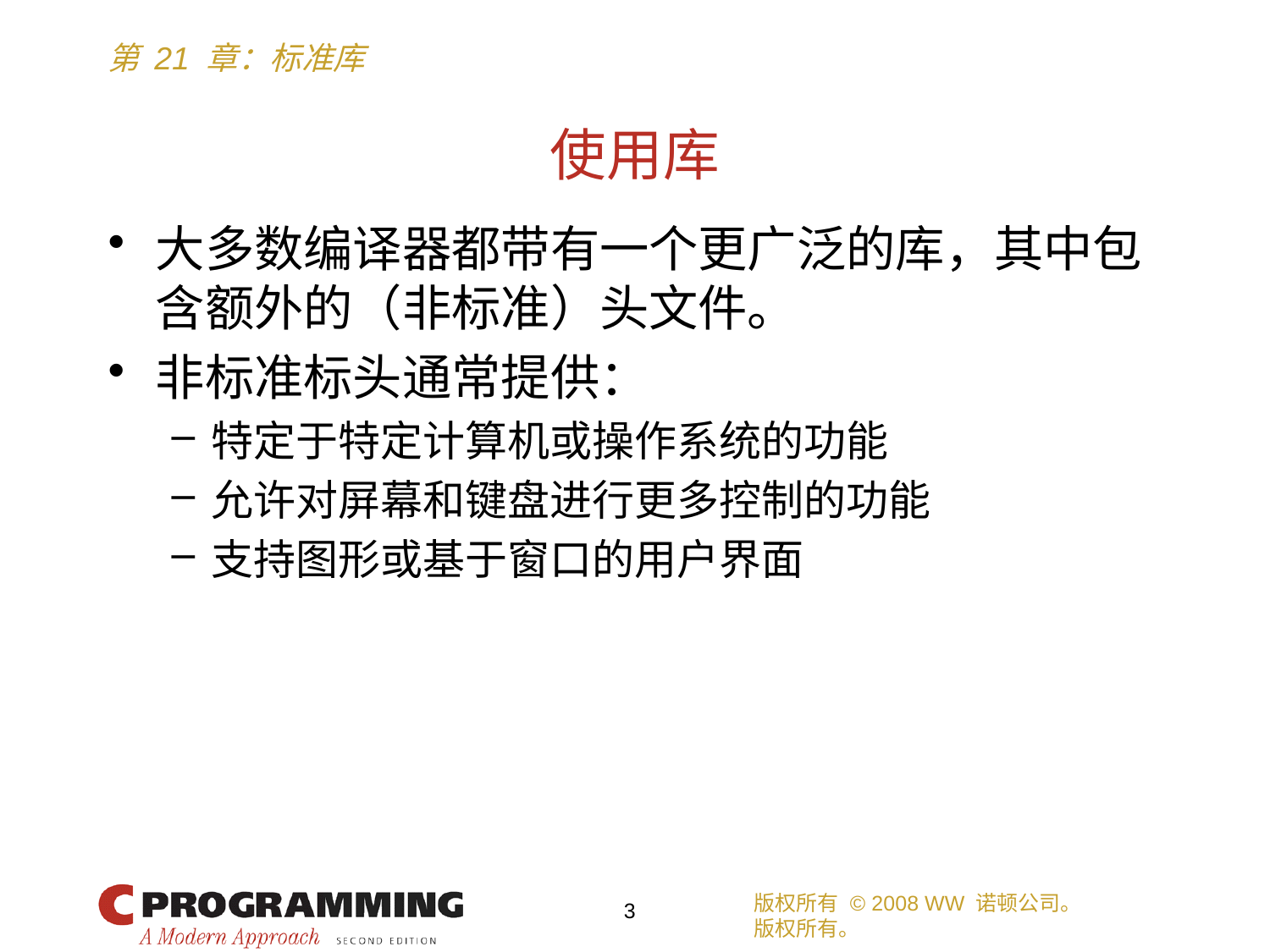

# 使用库
大多数编译器都带有一个更广泛的库，其中包含额外的（非标准）头文件。
非标准标头通常提供：
特定于特定计算机或操作系统的功能
允许对屏幕和键盘进行更多控制的功能
支持图形或基于窗口的用户界面

版权所有 © 2008 WW 诺顿公司。
版权所有。
3